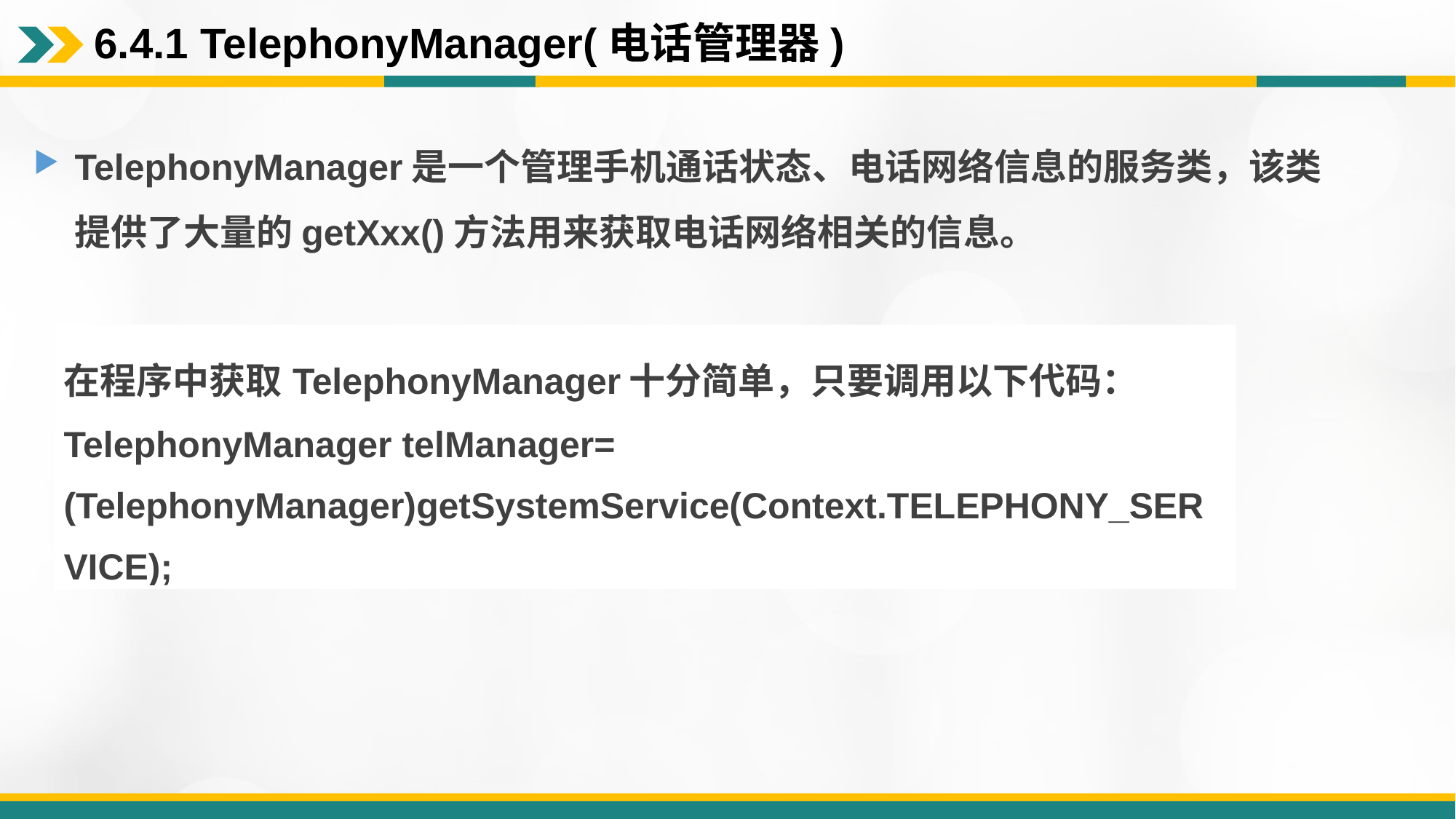

# 6.4.1 TelephonyManager(电话管理器)
TelephonyManager是一个管理手机通话状态、电话网络信息的服务类，该类提供了大量的getXxx()方法用来获取电话网络相关的信息。

| 在程序中获取TelephonyManager十分简单，只要调用以下代码： TelephonyManager telManager= (TelephonyManager)getSystemService(Context.TELEPHONY\_SERVICE); |
| --- |